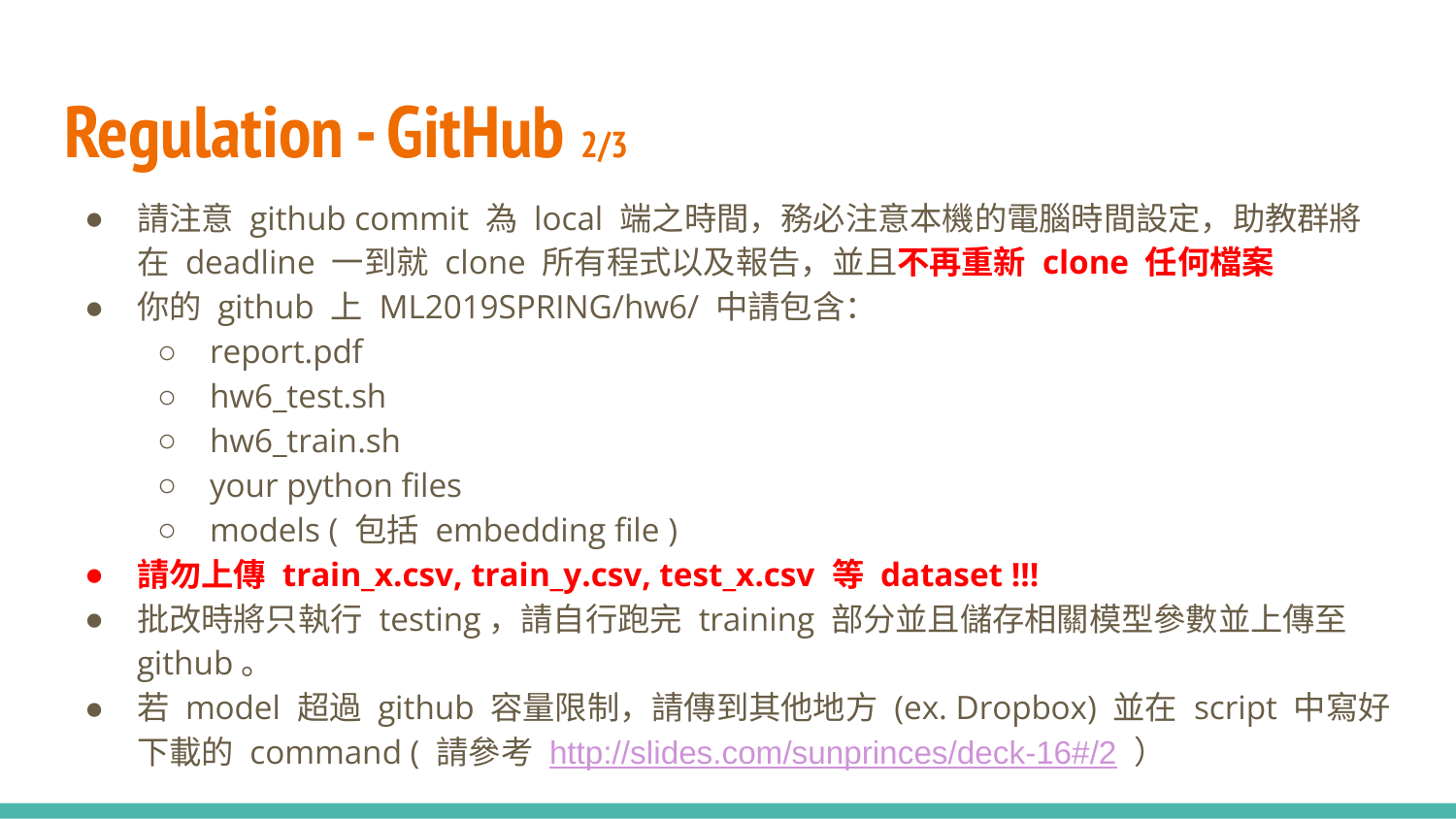

# Regulation - GitHub 2/3

請注意 github commit 為 local 端之時間，務必注意本機的電腦時間設定，助教群將在 deadline 一到就 clone 所有程式以及報告，並且不再重新 clone 任何檔案
你的 github 上 ML2019SPRING/hw6/ 中請包含：
report.pdf
hw6_test.sh
hw6_train.sh
your python files
models ( 包括 embedding file )
請勿上傳 train_x.csv, train_y.csv, test_x.csv 等 dataset !!!
批改時將只執行 testing，請自行跑完 training 部分並且儲存相關模型參數並上傳至 github。
若 model 超過 github 容量限制，請傳到其他地方 (ex. Dropbox) 並在 script 中寫好下載的 command ( 請參考 http://slides.com/sunprinces/deck-16#/2 ）